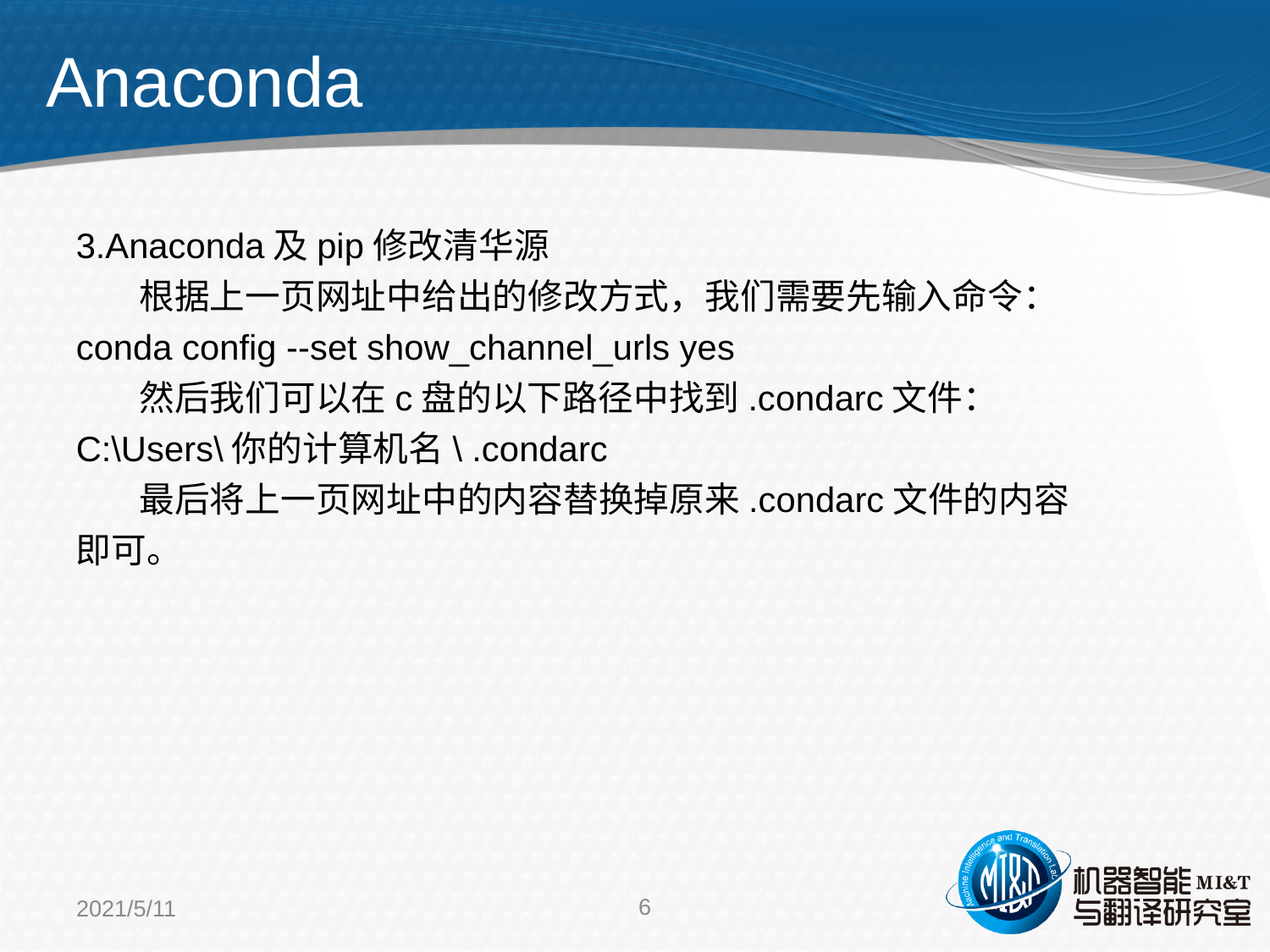

Anaconda
3.Anaconda及pip修改清华源
       根据上一页网址中给出的修改方式，我们需要先输入命令：
conda config --set show_channel_urls yes
       然后我们可以在c盘的以下路径中找到.condarc文件：
C:\Users\你的计算机名\ .condarc
       最后将上一页网址中的内容替换掉原来.condarc文件的内容即可。
6
2021/5/11